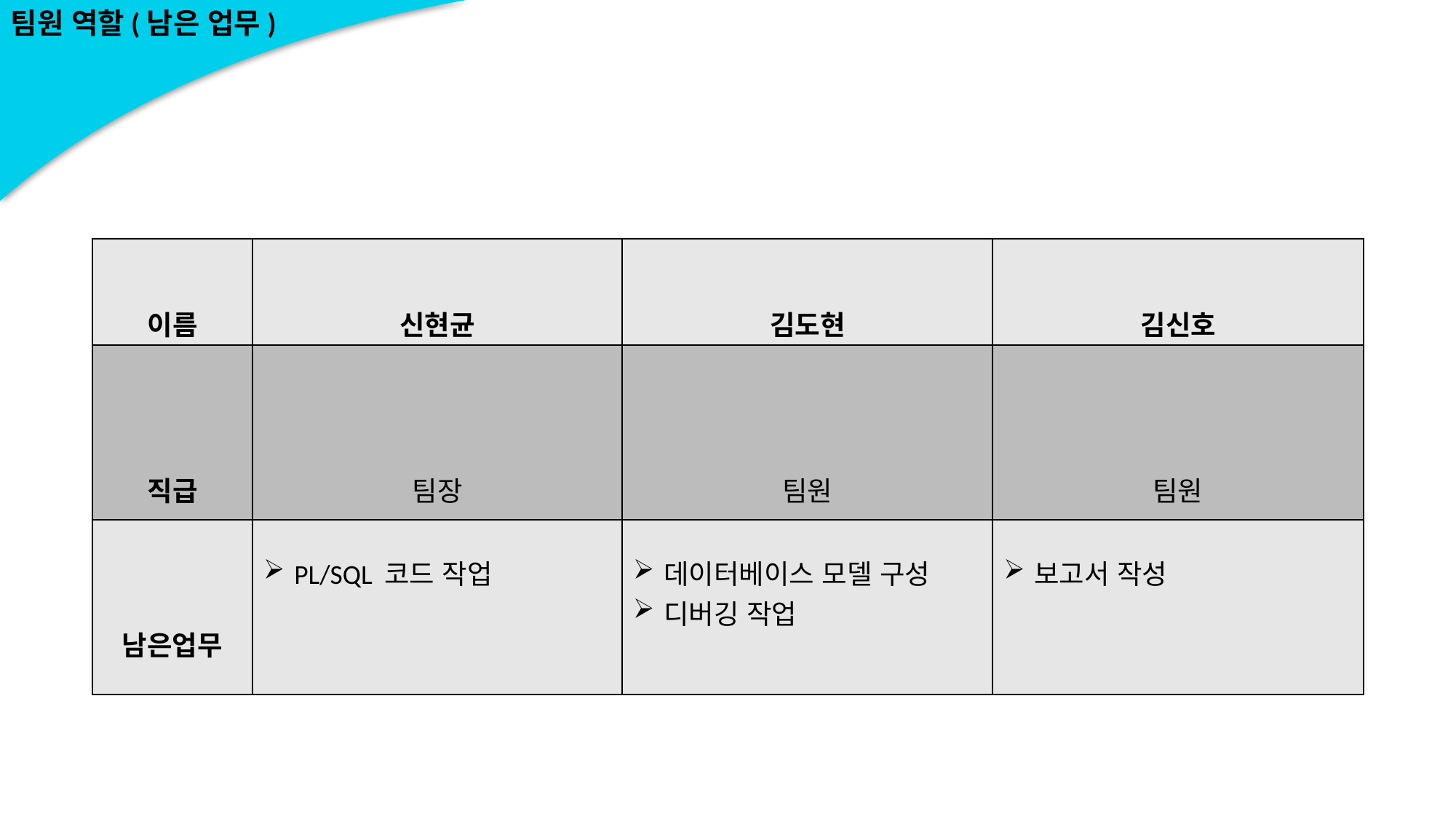

팀원 역할(남은 업무)
| 이름 | 신현균 | 김도현 | 김신호 |
| --- | --- | --- | --- |
| 직급 | 팀장 | 팀원 | 팀원 |
| 남은업무 | PL/SQL 코드 작업 | 데이터베이스 모델 구성 디버깅 작업 | 보고서 작성 |